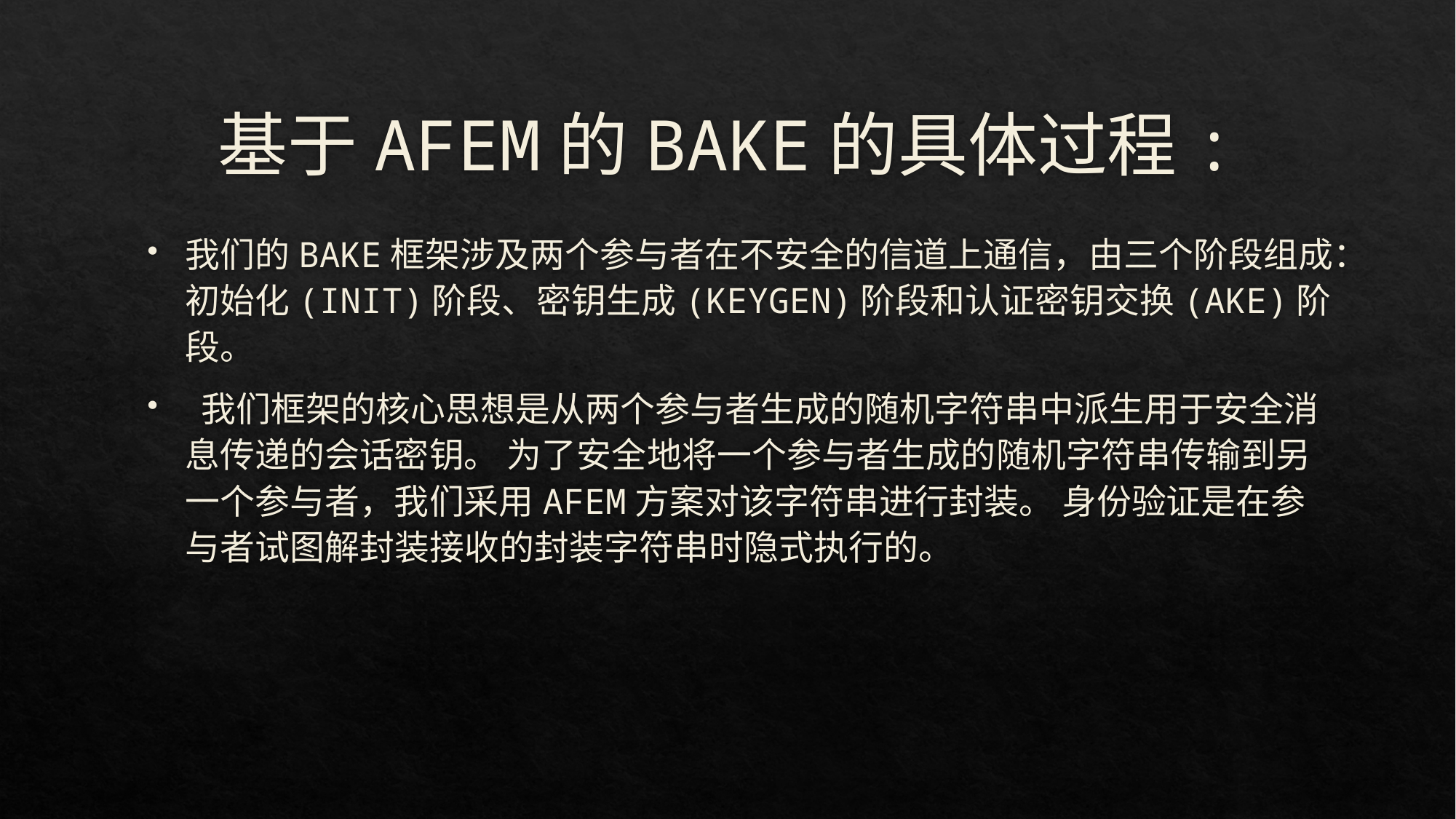

# 基于AFEM的BAKE的具体过程:
我们的BAKE框架涉及两个参与者在不安全的信道上通信，由三个阶段组成：初始化(INIT)阶段、密钥生成(KEYGEN)阶段和认证密钥交换(AKE)阶段。
 我们框架的核心思想是从两个参与者生成的随机字符串中派生用于安全消息传递的会话密钥。 为了安全地将一个参与者生成的随机字符串传输到另一个参与者，我们采用AFEM方案对该字符串进行封装。 身份验证是在参与者试图解封装接收的封装字符串时隐式执行的。